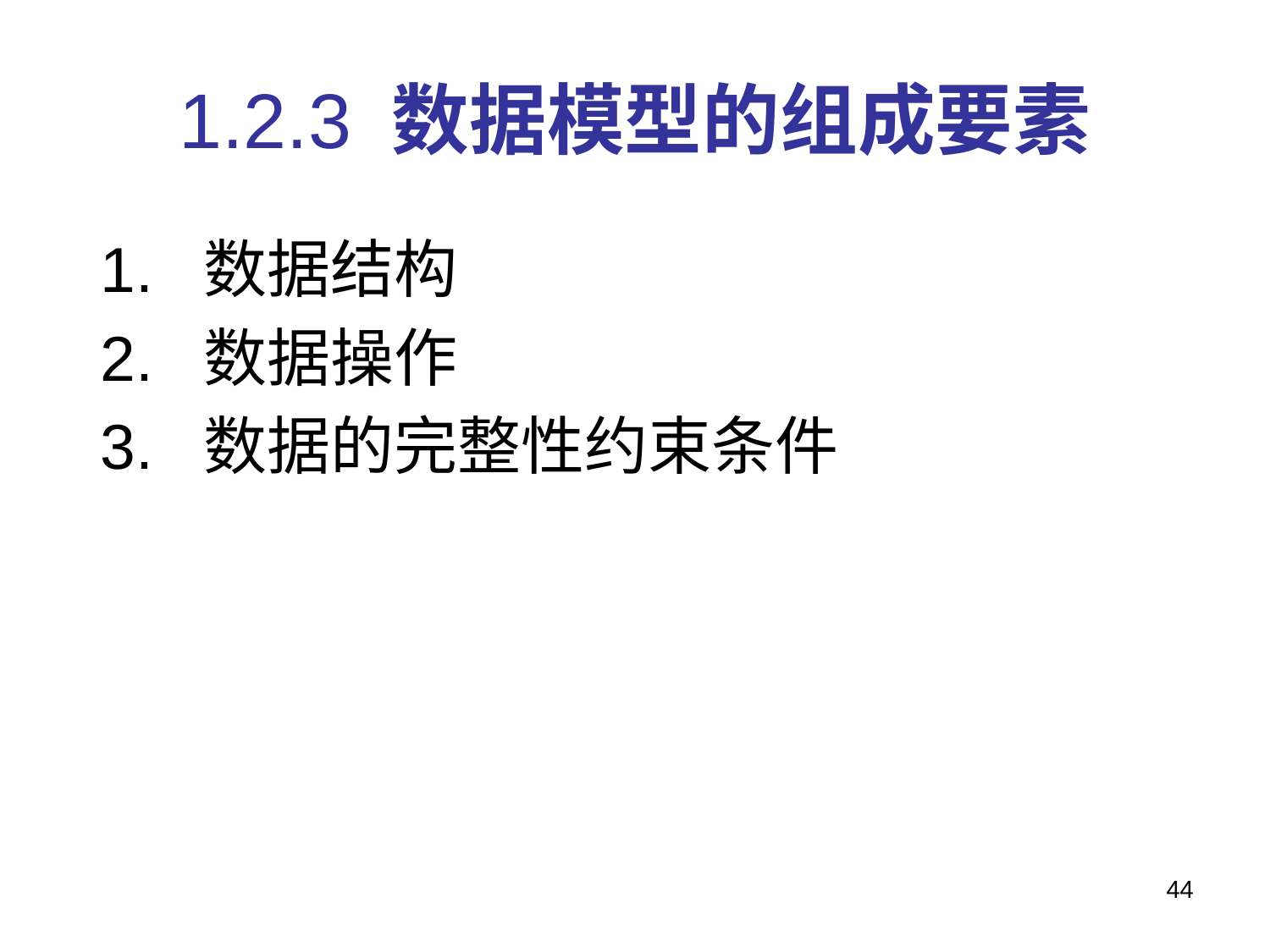

# 1.2.3 数据模型的组成要素
数据结构
数据操作
数据的完整性约束条件

44